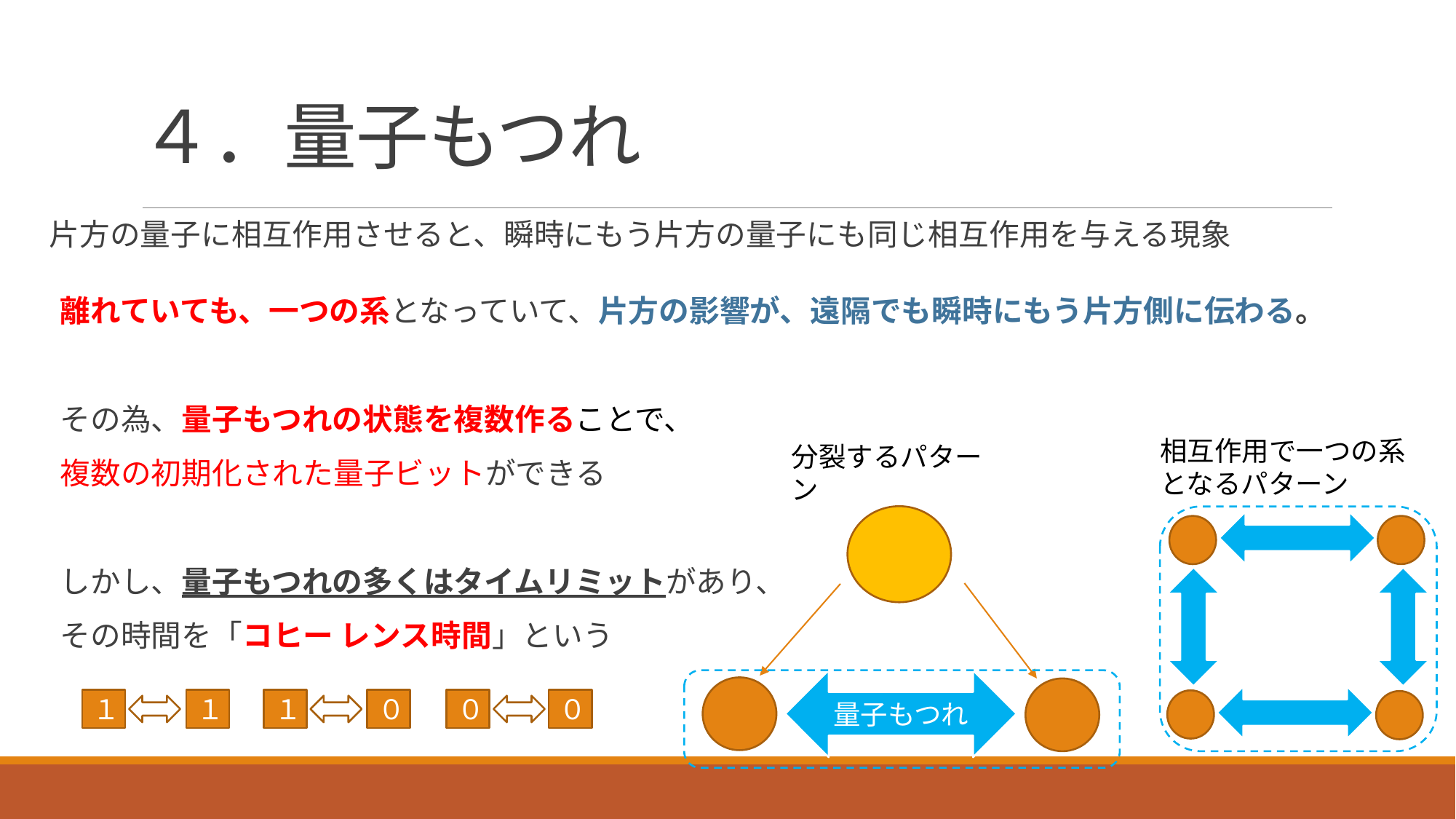

# ４．量子もつれ
片方の量子に相互作用させると、瞬時にもう片方の量子にも同じ相互作用を与える現象

離れていても、一つの系となっていて、片方の影響が、遠隔でも瞬時にもう片方側に伝わる。

その為、量子もつれの状態を複数作ることで、
複数の初期化された量子ビットができる

しかし、量子もつれの多くはタイムリミットがあり、
その時間を「コヒー レンス時間」という

相互作用で一つの系となるパターン
分裂するパターン

量子もつれ

０
０
０
１
１
１